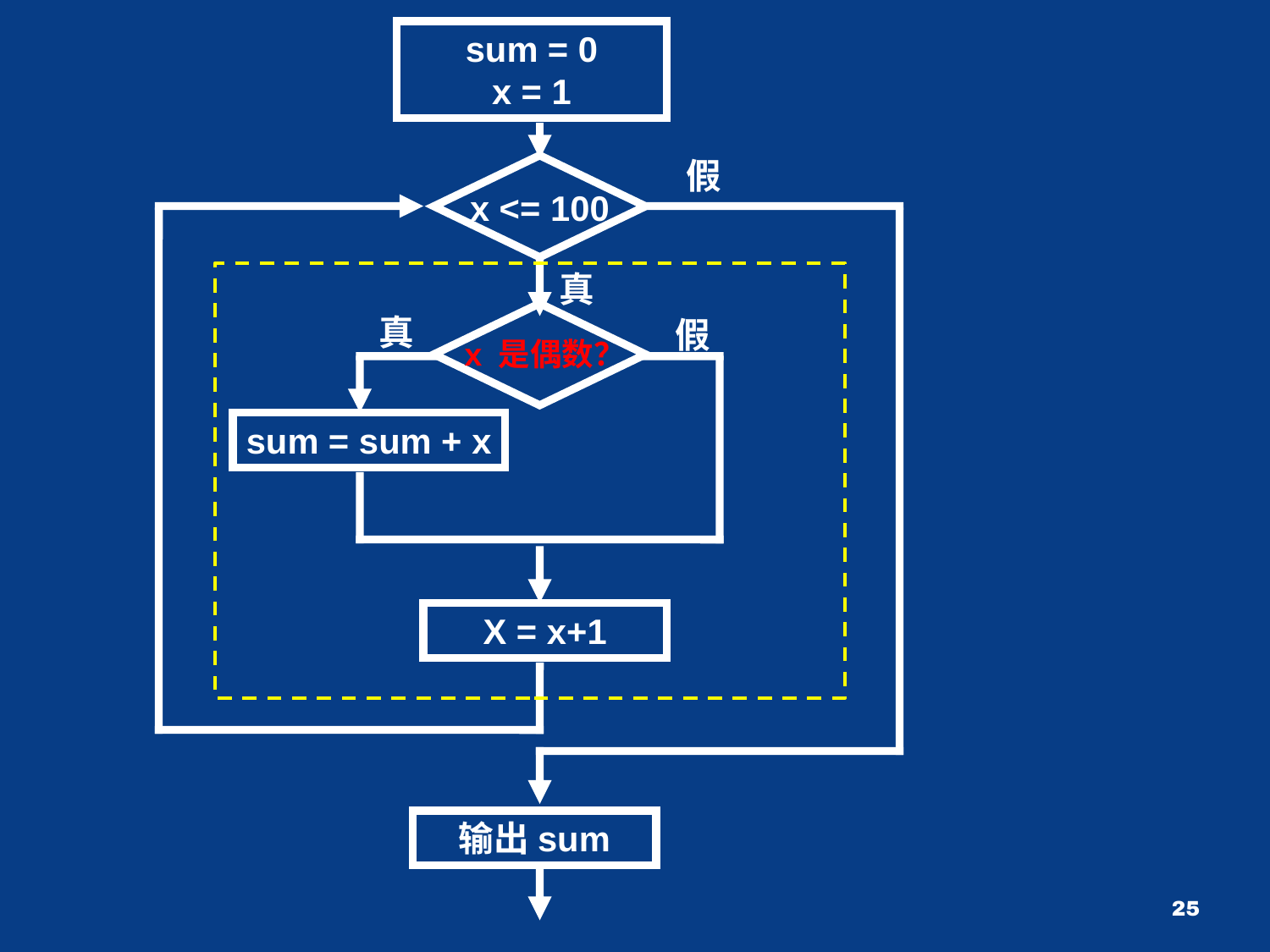

sum = 0
x = 1

假

x <= 100

真

真
假
x 是偶数？

sum = sum + x

X = x+1

输出sum

25